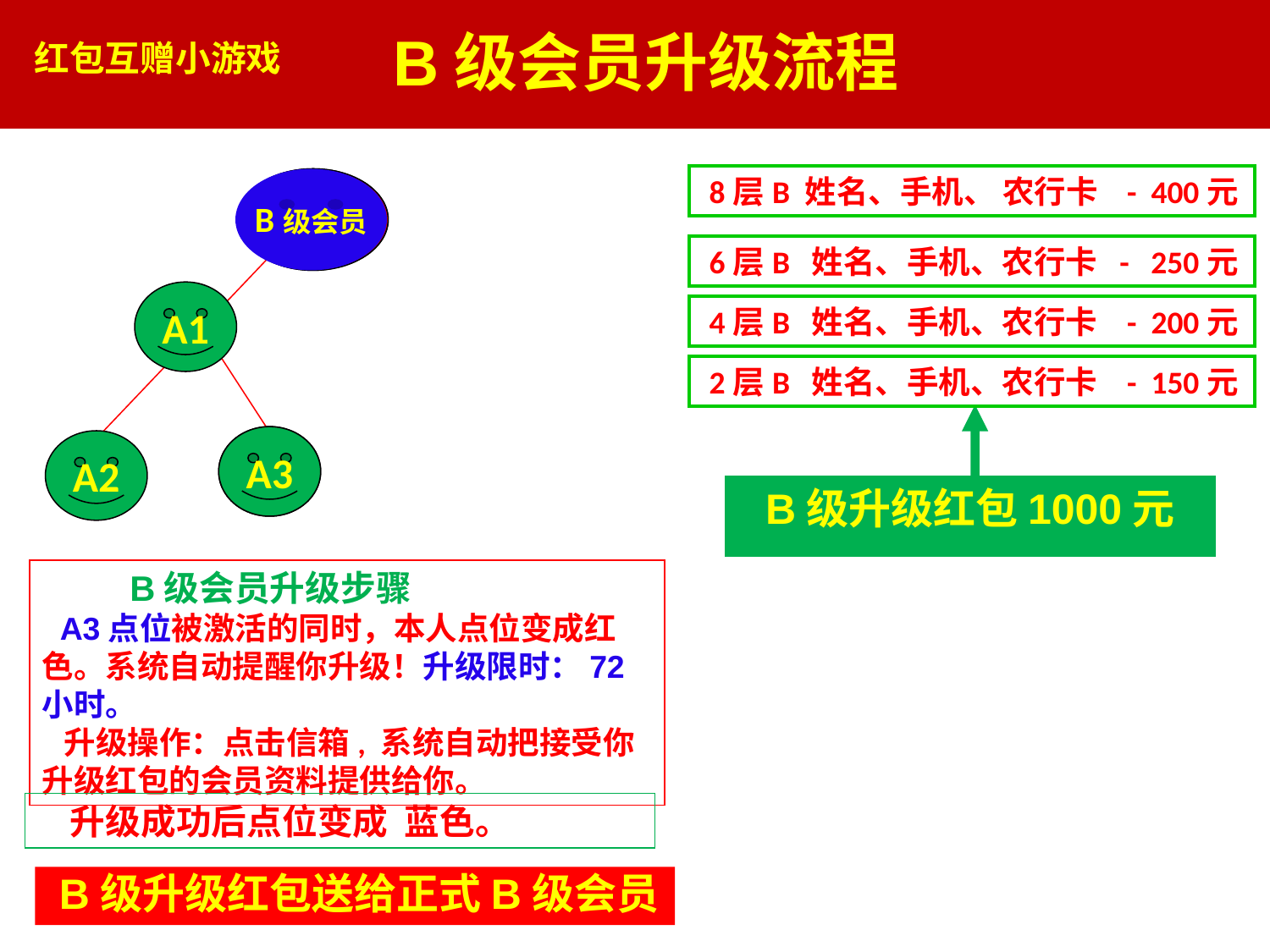

B级会员升级流程
红包互赠小游戏
 8层B 姓名、手机、 农行卡   -  400元
 6层B  姓名、手机、农行卡  -   250元
 4层B  姓名、手机、农行卡   -  200元
 2层B  姓名、手机、农行卡   -  150元

B级升级红包1000元
   A
B级会员
   升级成功后点位变成  蓝色。

A1
A3
A2

提醒升级
A3
         B级会员升级步骤
  A3点位被激活的同时，本人点位变成红色。系统自动提醒你升级！升级限时：72小时。
  升级操作：点击信箱, 系统自动把接受你升级红包的会员资料提供给你。
 B级升级红包送给正式B级会员